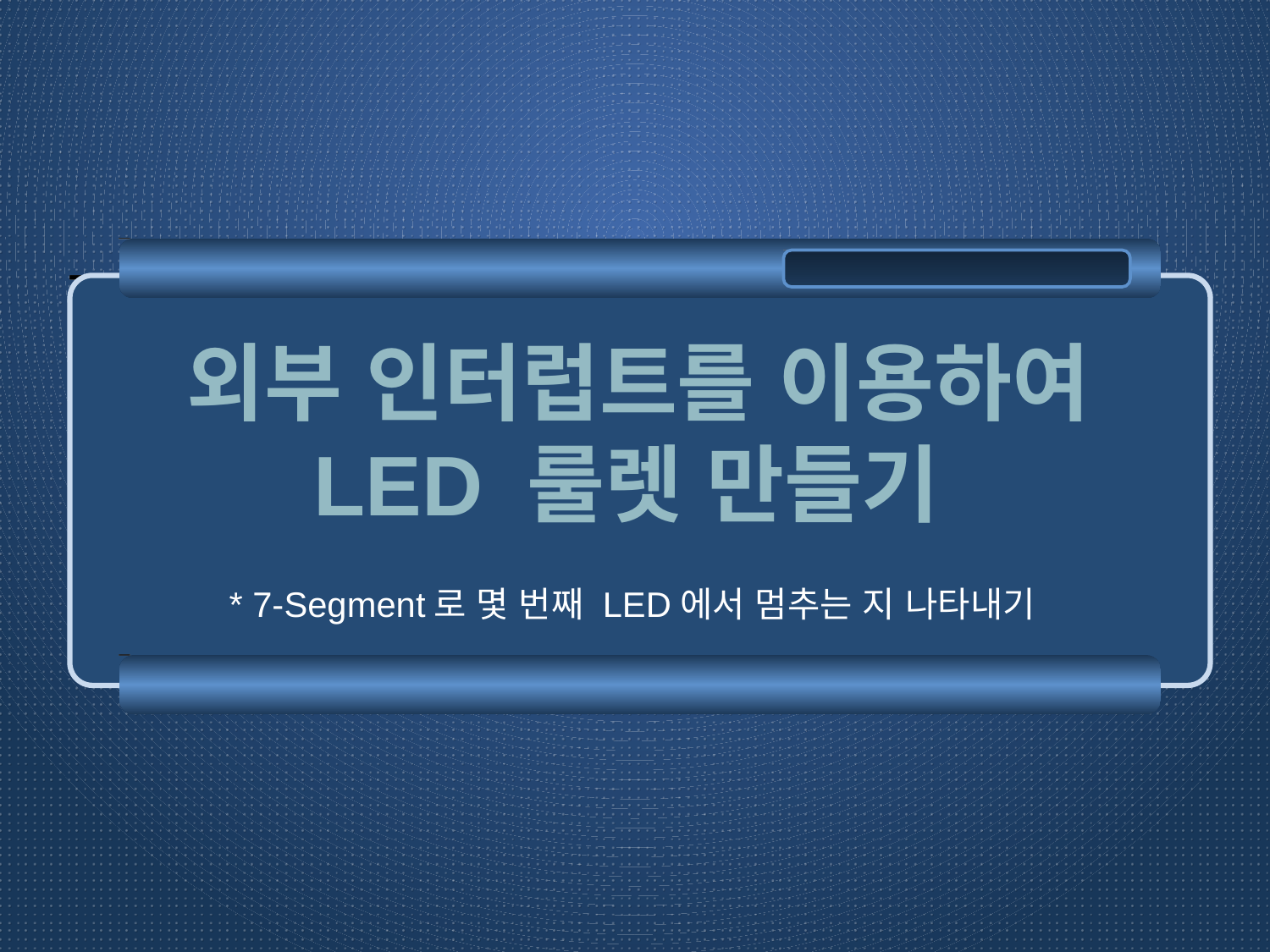

# 외부 인터럽트를 이용하여 LED 룰렛 만들기
* 7-Segment로 몇 번째 LED에서 멈추는 지 나타내기